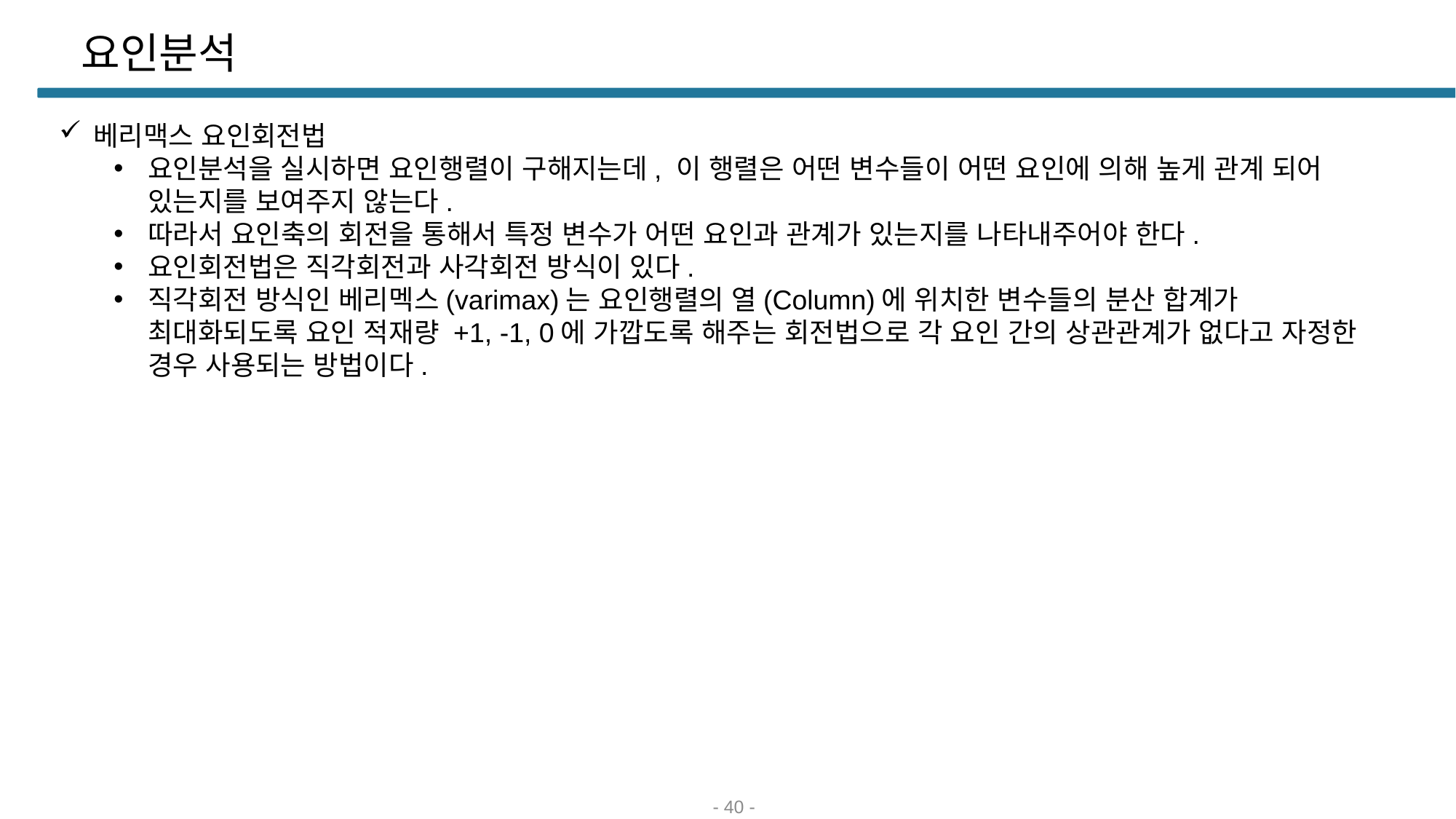

# 요인분석
베리맥스 요인회전법
요인분석을 실시하면 요인행렬이 구해지는데, 이 행렬은 어떤 변수들이 어떤 요인에 의해 높게 관계 되어 있는지를 보여주지 않는다.
따라서 요인축의 회전을 통해서 특정 변수가 어떤 요인과 관계가 있는지를 나타내주어야 한다.
요인회전법은 직각회전과 사각회전 방식이 있다.
직각회전 방식인 베리멕스(varimax)는 요인행렬의 열(Column)에 위치한 변수들의 분산 합계가 최대화되도록 요인 적재량 +1, -1, 0에 가깝도록 해주는 회전법으로 각 요인 간의 상관관계가 없다고 자정한 경우 사용되는 방법이다.

- 40 -